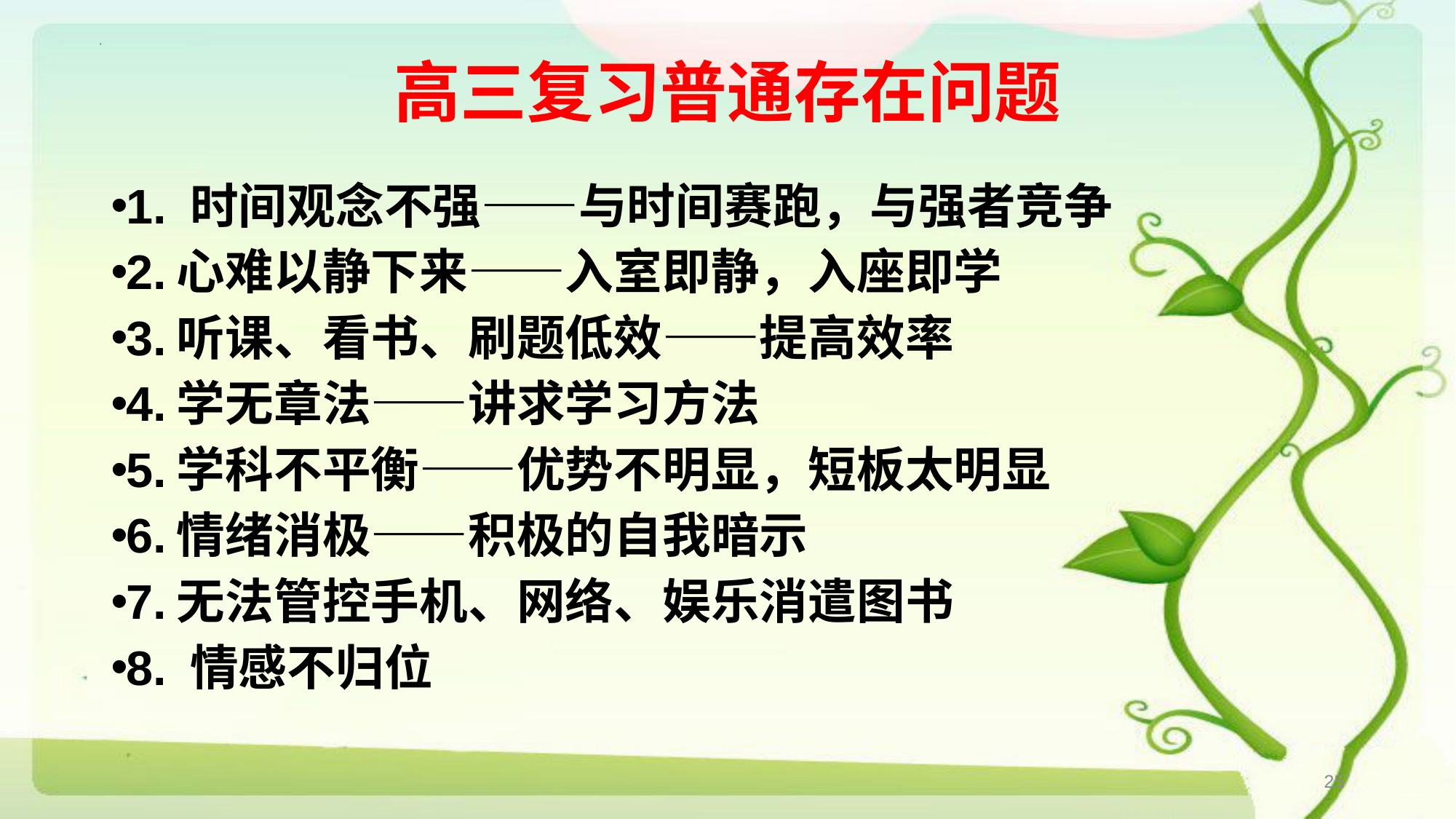

# 高三复习普通存在问题
1. 时间观念不强——与时间赛跑，与强者竞争
2.心难以静下来——入室即静，入座即学
3.听课、看书、刷题低效——提高效率
4.学无章法——讲求学习方法
5.学科不平衡——优势不明显，短板太明显
6.情绪消极——积极的自我暗示
7.无法管控手机、网络、娱乐消遣图书
8. 情感不归位

25